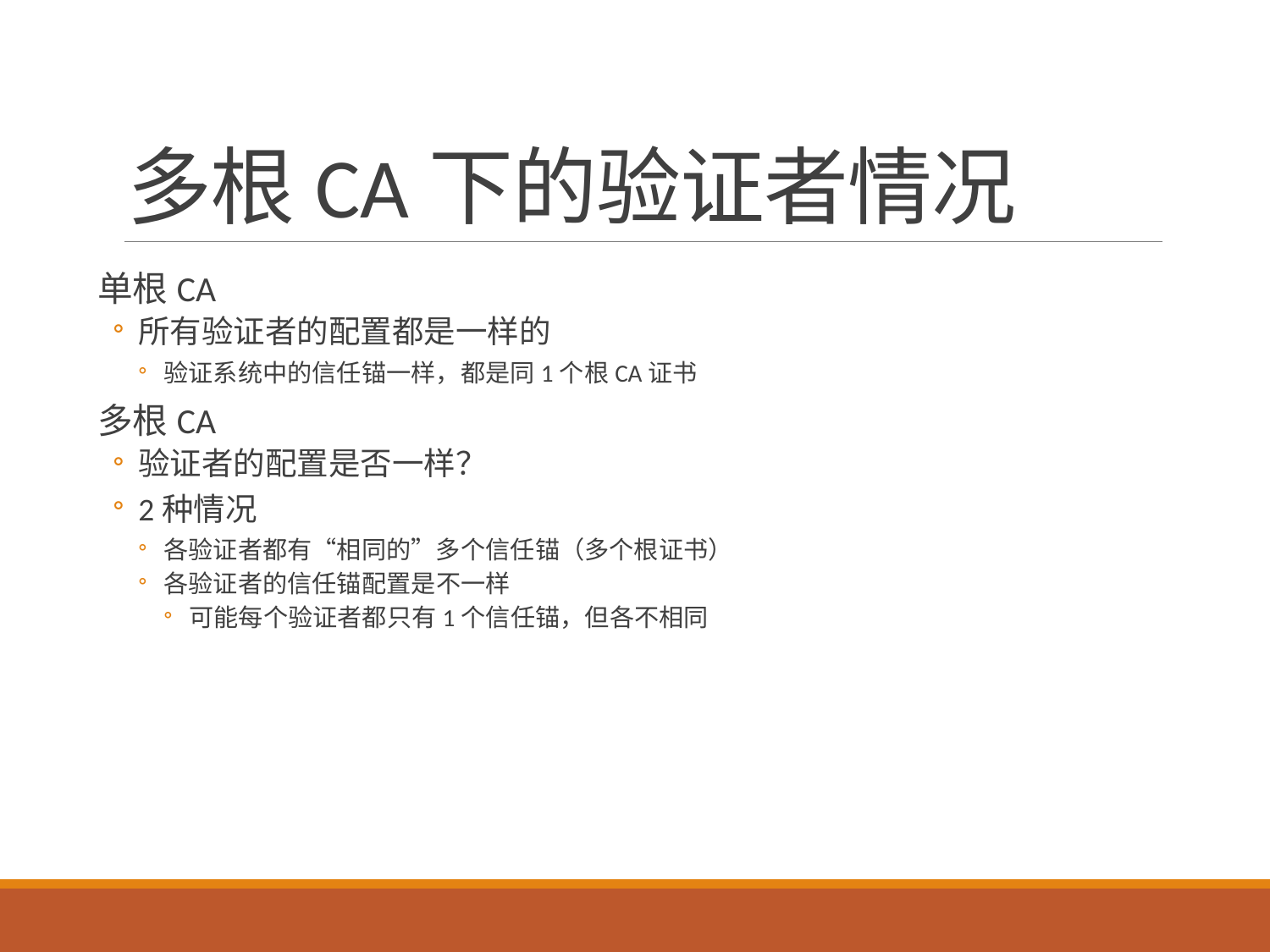

# 多根CA下的验证者情况
单根CA
所有验证者的配置都是一样的
验证系统中的信任锚一样，都是同1个根CA证书
多根CA
验证者的配置是否一样？
2种情况
各验证者都有“相同的”多个信任锚（多个根证书）
各验证者的信任锚配置是不一样
可能每个验证者都只有1个信任锚，但各不相同
50